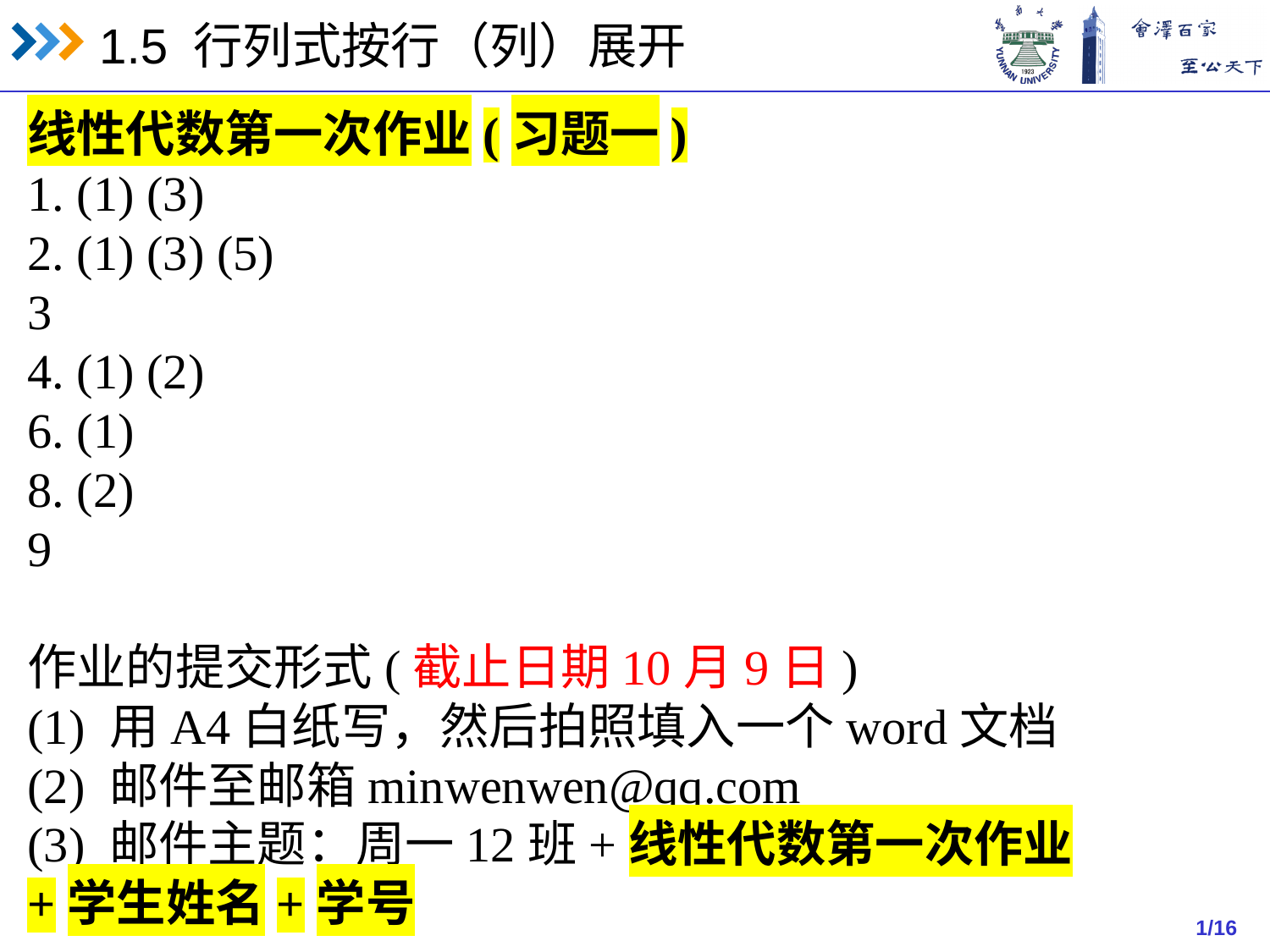

线性代数第一次作业(习题一)
1. (1) (3)
2. (1) (3) (5)
3
4. (1) (2)
6. (1)
8. (2)
9

作业的提交形式(截止日期10月9日)
(1) 用A4白纸写，然后拍照填入一个word文档
(2) 邮件至邮箱minwenwen@qq.com
(3) 邮件主题：周一12班+线性代数第一次作业+学生姓名+学号